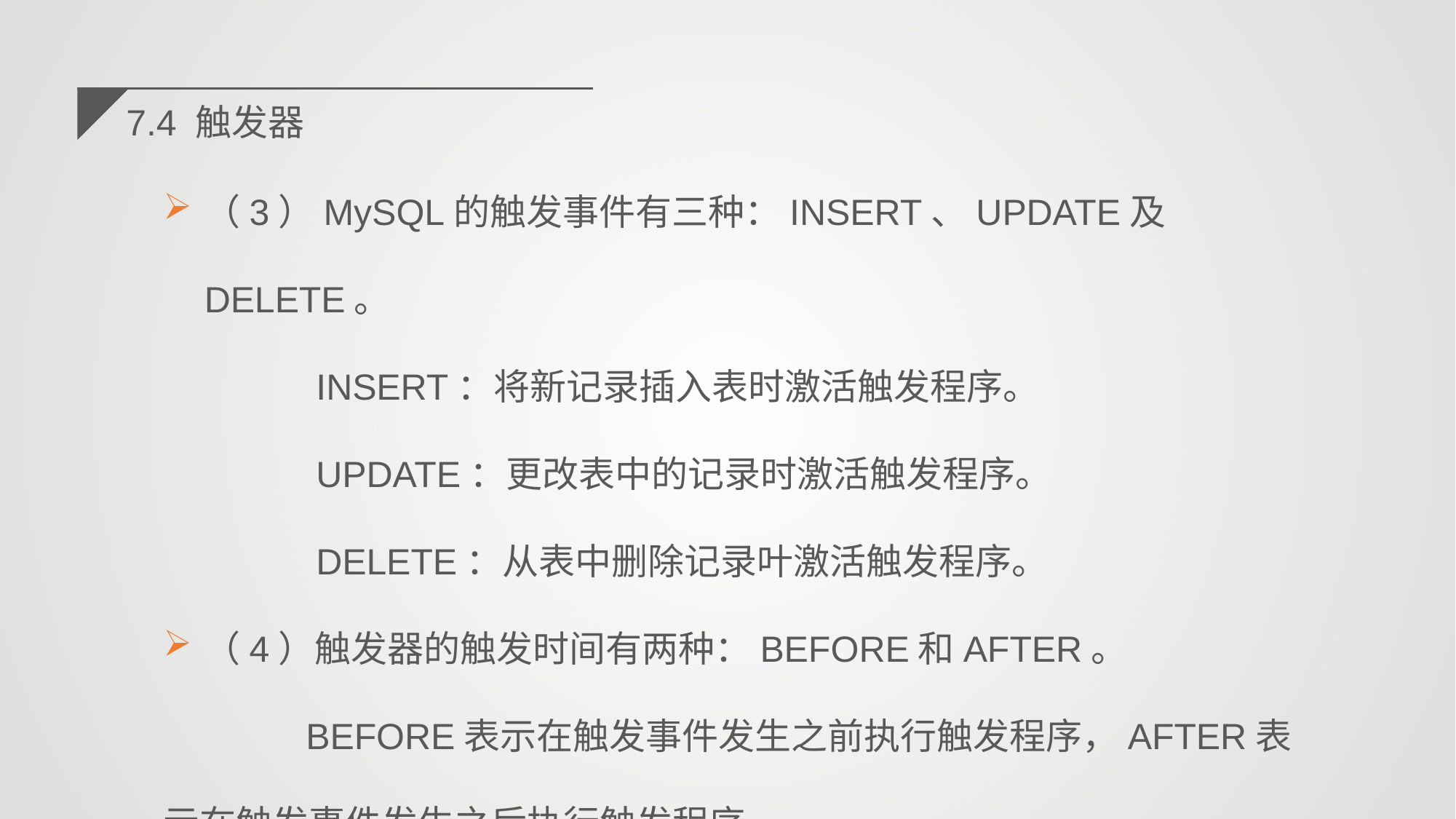

7.4 触发器

（3）MySQL的触发事件有三种：INSERT、UPDATE及DELETE。
               INSERT：将新记录插入表时激活触发程序。
               UPDATE：更改表中的记录时激活触发程序。
               DELETE：从表中删除记录叶激活触发程序。
（4）触发器的触发时间有两种：BEFORE和AFTER。
              BEFORE表示在触发事件发生之前执行触发程序，AFTER表示在触发事件发生之后执行触发程序。